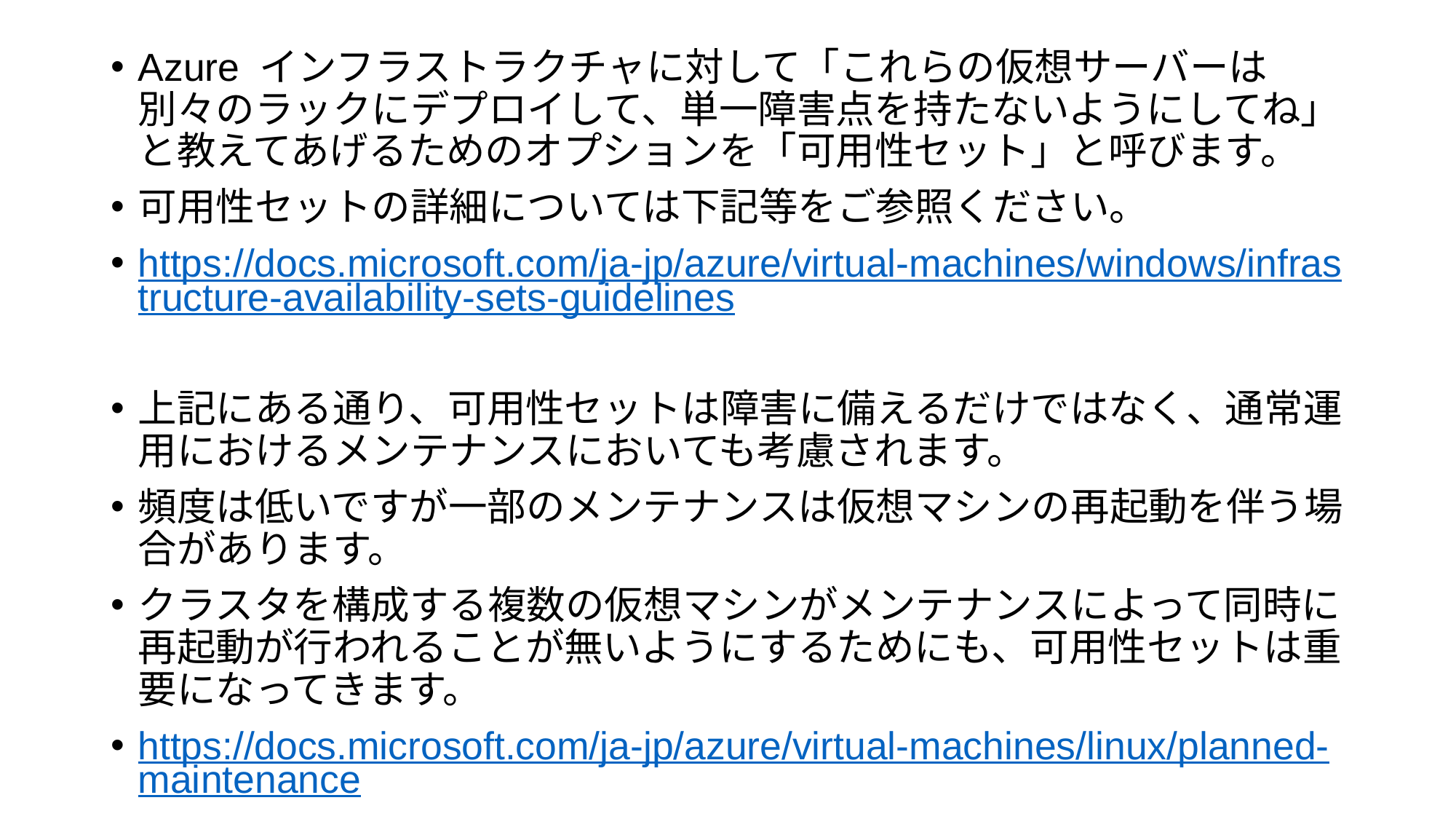

Azure インフラストラクチャに対して「これらの仮想サーバーは別々のラックにデプロイして、単一障害点を持たないようにしてね」と教えてあげるためのオプションを「可用性セット」と呼びます。
可用性セットの詳細については下記等をご参照ください。
https://docs.microsoft.com/ja-jp/azure/virtual-machines/windows/infrastructure-availability-sets-guidelines

上記にある通り、可用性セットは障害に備えるだけではなく、通常運用におけるメンテナンスにおいても考慮されます。
頻度は低いですが一部のメンテナンスは仮想マシンの再起動を伴う場合があります。
クラスタを構成する複数の仮想マシンがメンテナンスによって同時に再起動が行われることが無いようにするためにも、可用性セットは重要になってきます。
https://docs.microsoft.com/ja-jp/azure/virtual-machines/linux/planned-maintenance